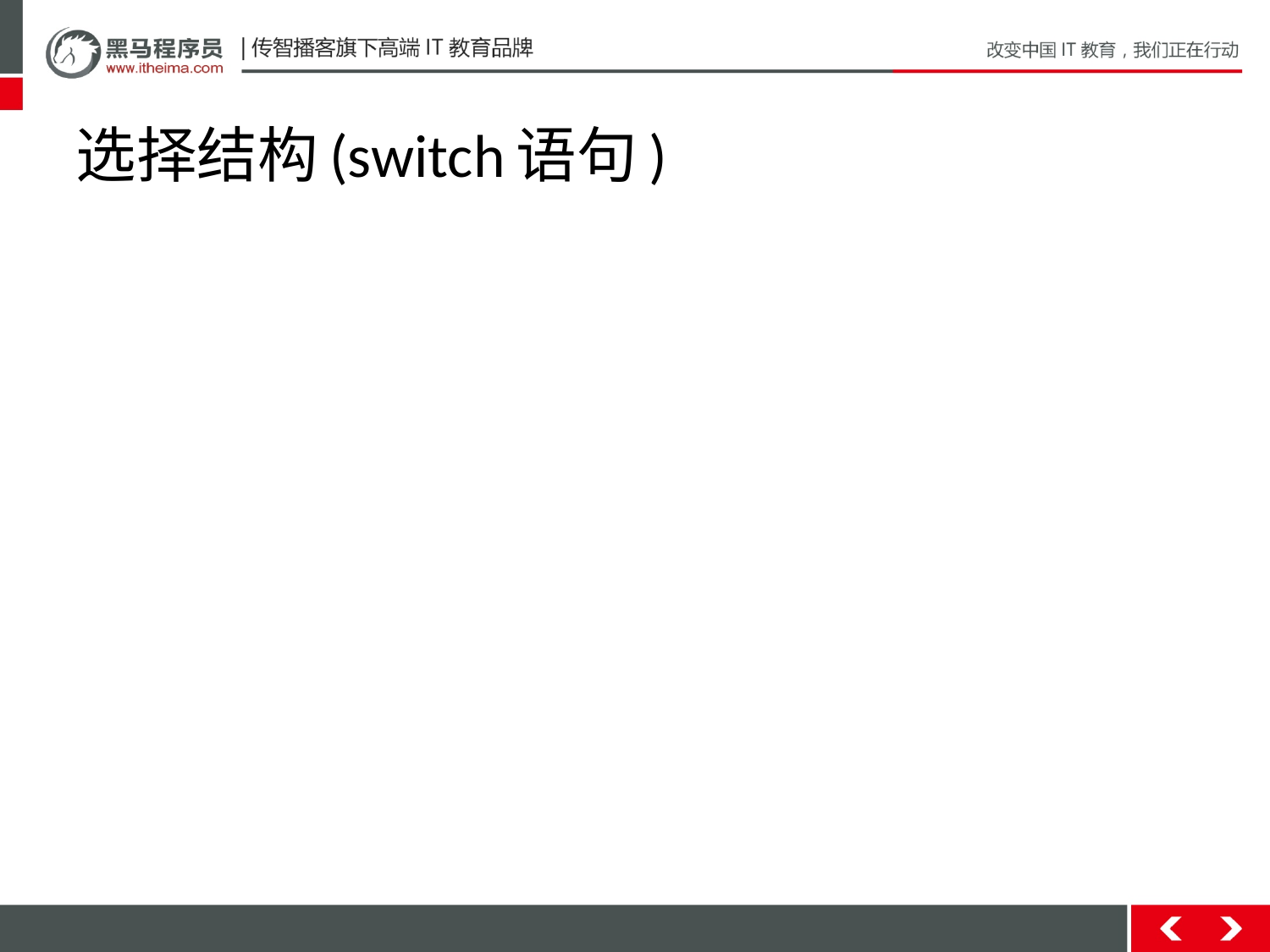

# 选择结构(switch语句)
执行流程
首先计算出表达式的值
其次，和case依次比较，一旦有对应的值，就会执行相应的语句，在执行的过程中，遇到break就会结束。
最后，如果所有的case都和表达式的值不匹配，就会执行default语句体部分，然后程序结束掉。